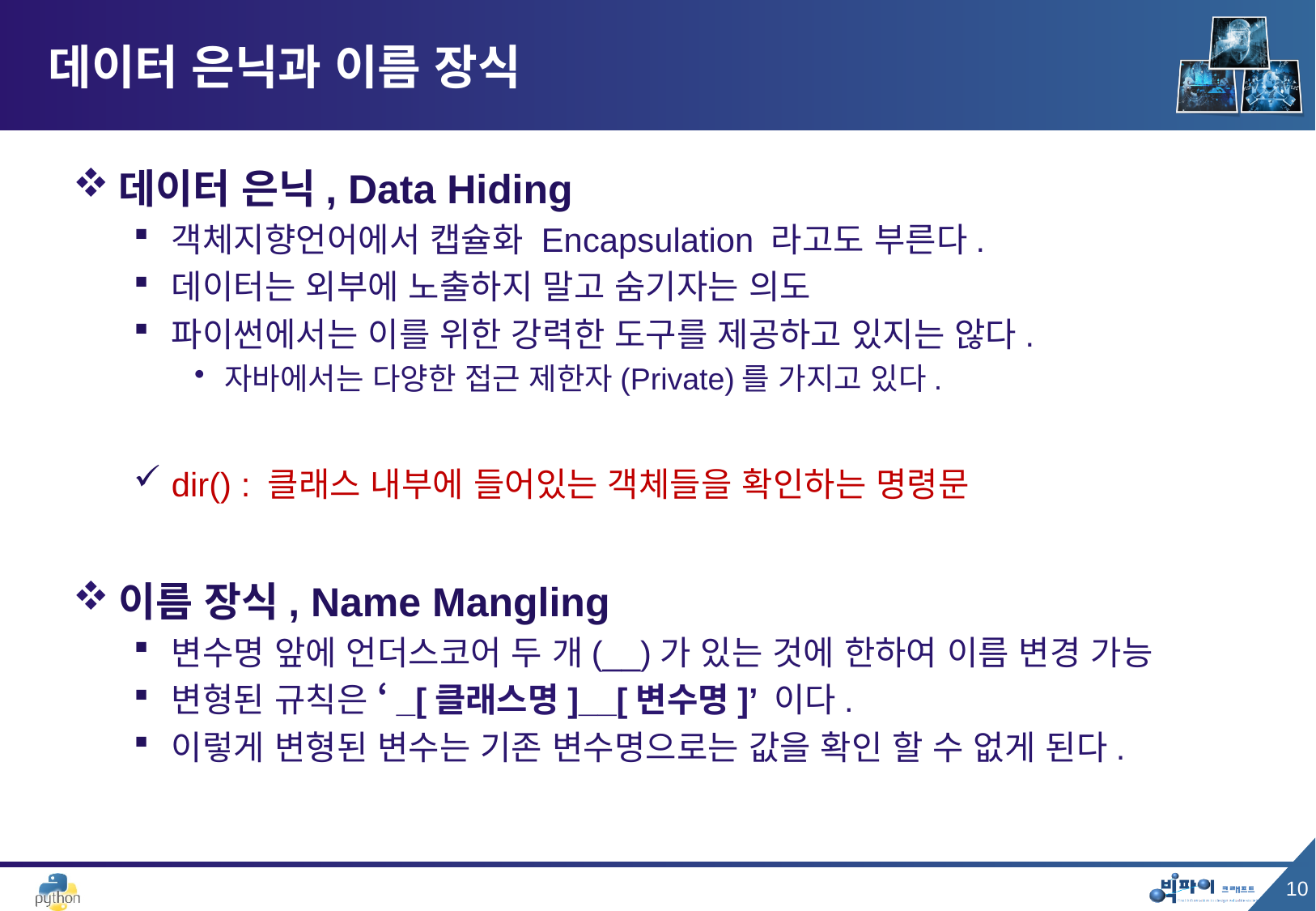

# 데이터 은닉과 이름 장식
데이터 은닉, Data Hiding
객체지향언어에서 캡슐화 Encapsulation 라고도 부른다.
데이터는 외부에 노출하지 말고 숨기자는 의도
파이썬에서는 이를 위한 강력한 도구를 제공하고 있지는 않다.
자바에서는 다양한 접근 제한자(Private)를 가지고 있다.

dir() : 클래스 내부에 들어있는 객체들을 확인하는 명령문

이름 장식, Name Mangling
변수명 앞에 언더스코어 두 개(__)가 있는 것에 한하여 이름 변경 가능
변형된 규칙은 ‘_[클래스명]__[변수명]’ 이다.
이렇게 변형된 변수는 기존 변수명으로는 값을 확인 할 수 없게 된다.